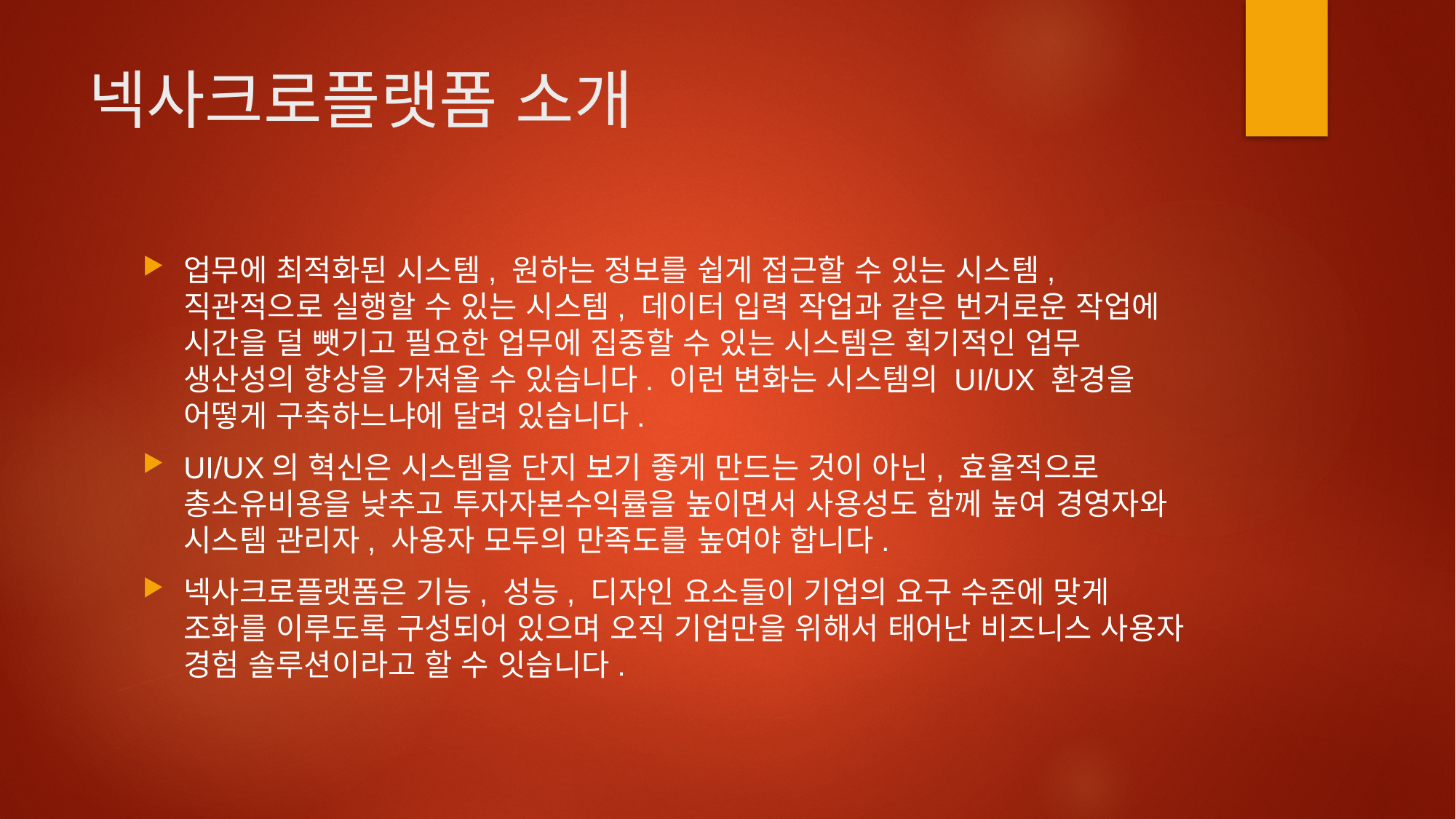

# 넥사크로플랫폼 소개
업무에 최적화된 시스템, 원하는 정보를 쉽게 접근할 수 있는 시스템, 직관적으로 실행할 수 있는 시스템, 데이터 입력 작업과 같은 번거로운 작업에 시간을 덜 뺏기고 필요한 업무에 집중할 수 있는 시스템은 획기적인 업무 생산성의 향상을 가져올 수 있습니다. 이런 변화는 시스템의 UI/UX 환경을 어떻게 구축하느냐에 달려 있습니다.
UI/UX의 혁신은 시스템을 단지 보기 좋게 만드는 것이 아닌, 효율적으로 총소유비용을 낮추고 투자자본수익률을 높이면서 사용성도 함께 높여 경영자와 시스템 관리자, 사용자 모두의 만족도를 높여야 합니다.
넥사크로플랫폼은 기능, 성능, 디자인 요소들이 기업의 요구 수준에 맞게 조화를 이루도록 구성되어 있으며 오직 기업만을 위해서 태어난 비즈니스 사용자 경험 솔루션이라고 할 수 잇습니다.